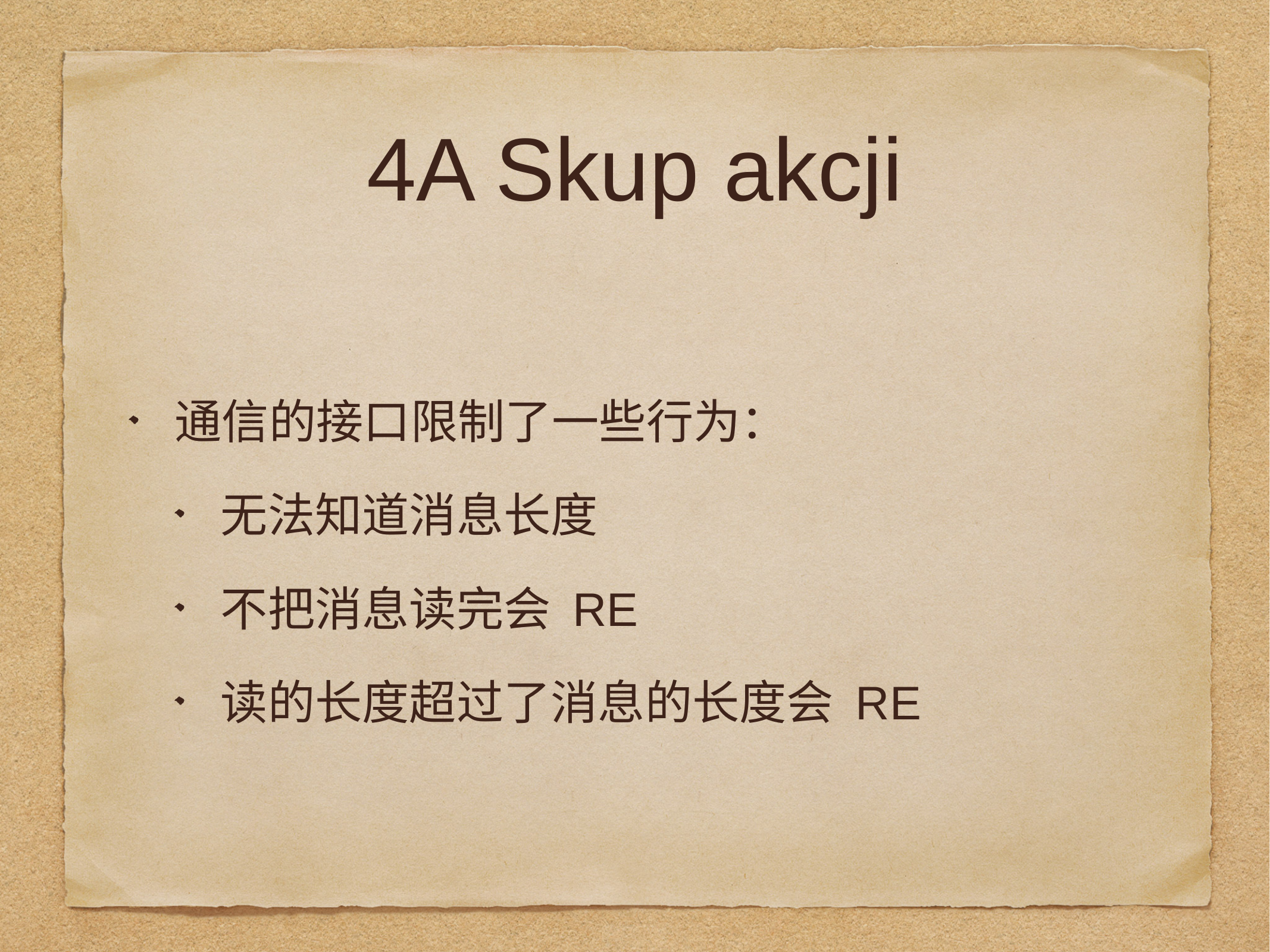

# 4A Skup akcji
通信的接口限制了一些行为：
无法知道消息长度
不把消息读完会 RE
读的长度超过了消息的长度会 RE